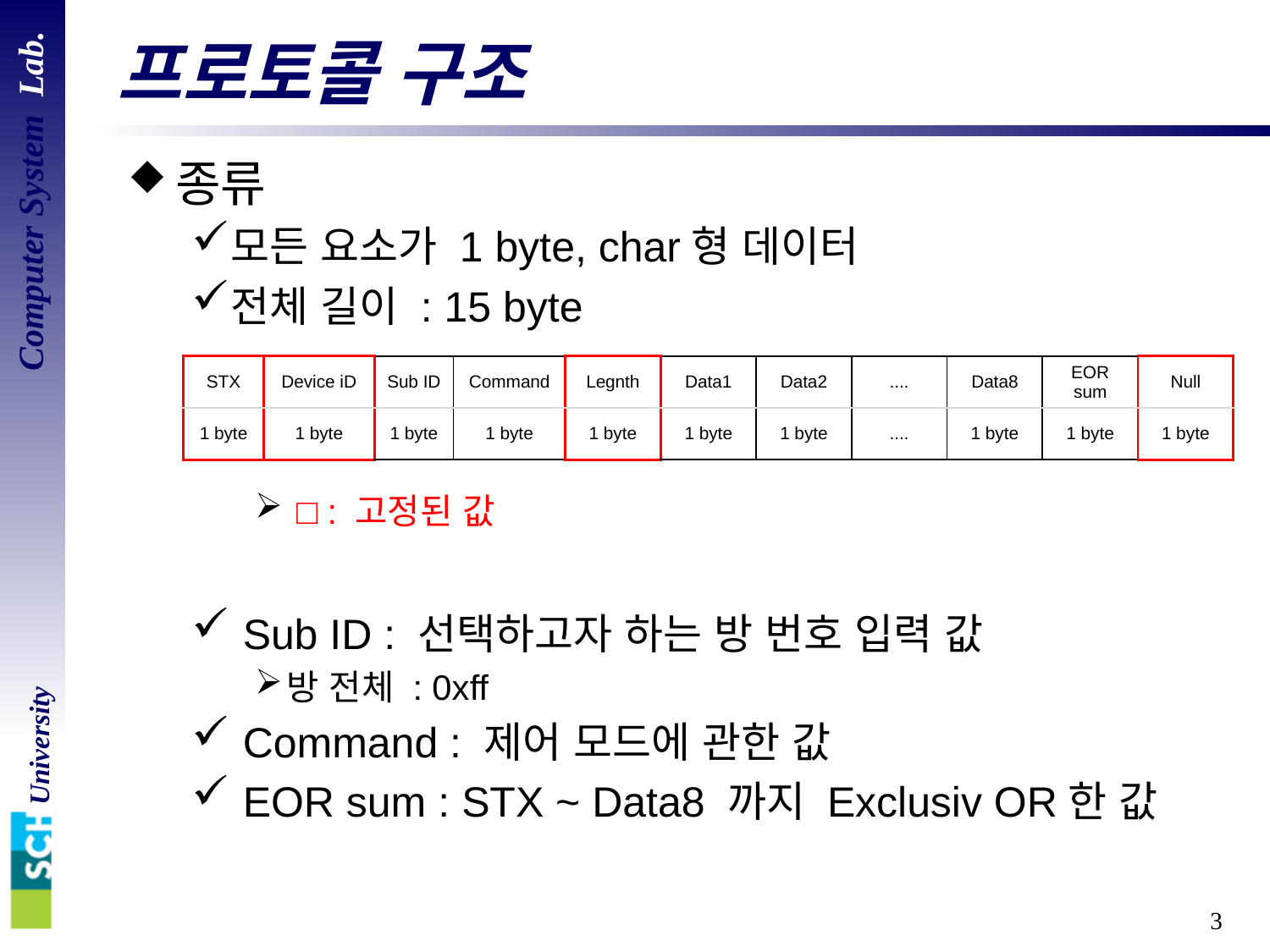

# 프로토콜 구조
종류
모든 요소가 1 byte, char형 데이터
전체 길이 : 15 byte

 □ : 고정된 값

 Sub ID : 선택하고자 하는 방 번호 입력 값
방 전체 : 0xff
 Command : 제어 모드에 관한 값
 EOR sum : STX ~ Data8 까지 Exclusiv OR한 값

| STX | Device iD | Sub ID | Command | Legnth | Data1 | Data2 | .... | Data8 | EOR sum | Null |
| --- | --- | --- | --- | --- | --- | --- | --- | --- | --- | --- |
| 1 byte | 1 byte | 1 byte | 1 byte | 1 byte | 1 byte | 1 byte | .... | 1 byte | 1 byte | 1 byte |